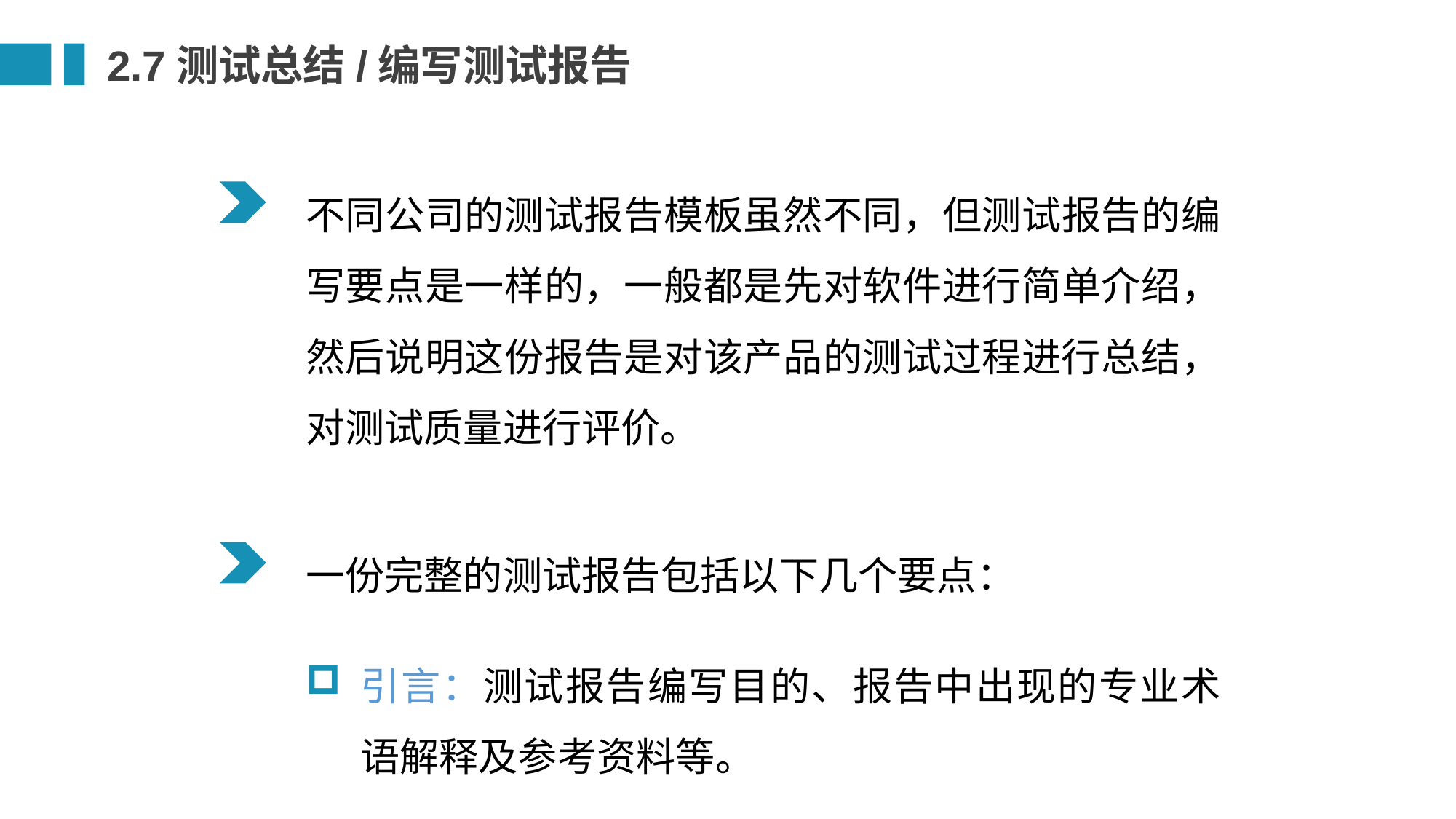

2.7测试总结/编写测试报告

不同公司的测试报告模板虽然不同，但测试报告的编写要点是一样的，一般都是先对软件进行简单介绍，然后说明这份报告是对该产品的测试过程进行总结，对测试质量进行评价。

一份完整的测试报告包括以下几个要点：

引言：测试报告编写目的、报告中出现的专业术语解释及参考资料等。
64